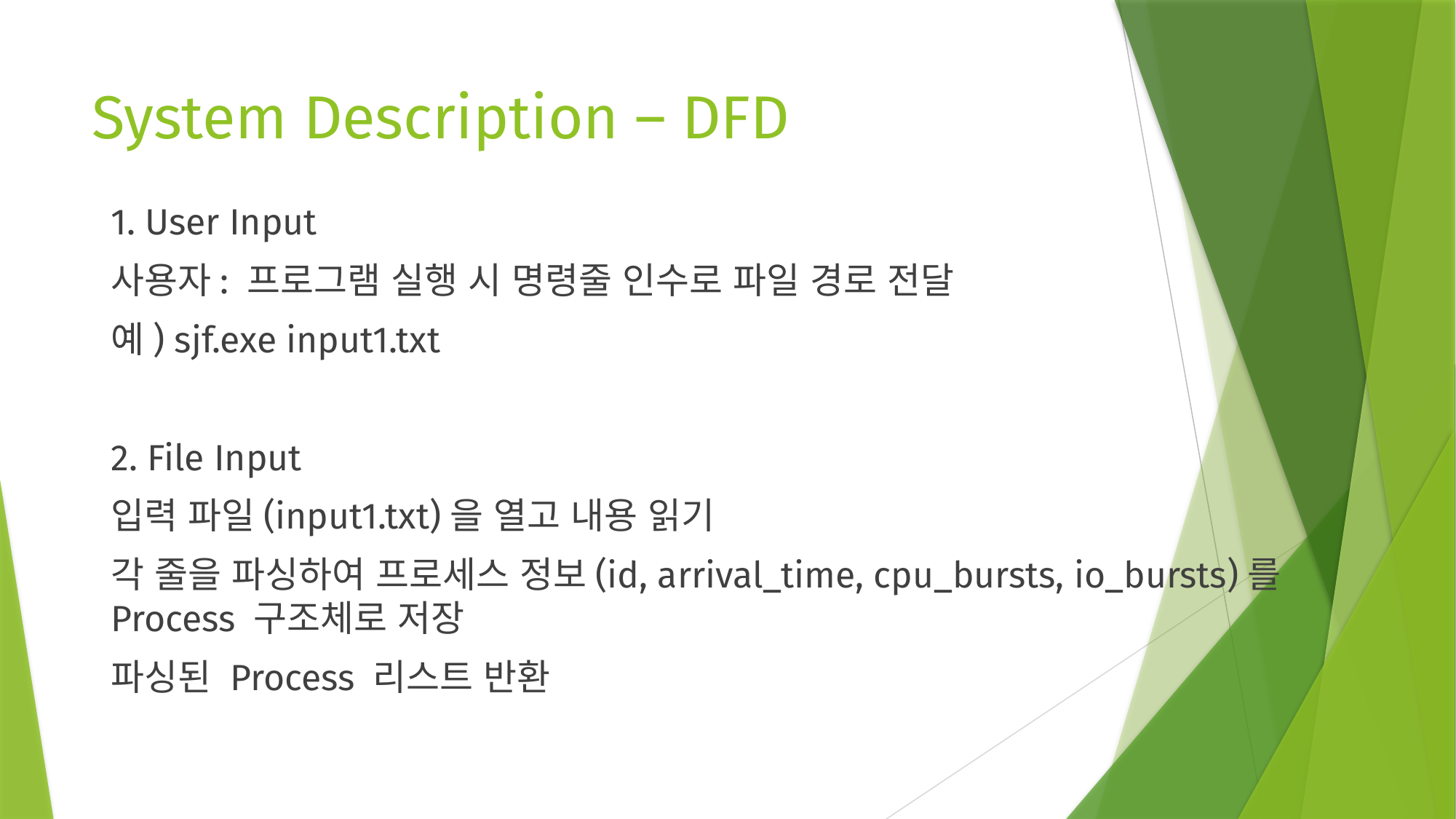

# System Description – DFD
1. User Input
사용자: 프로그램 실행 시 명령줄 인수로 파일 경로 전달
예) sjf.exe input1.txt

2. File Input
입력 파일(input1.txt)을 열고 내용 읽기
각 줄을 파싱하여 프로세스 정보(id, arrival_time, cpu_bursts, io_bursts)를 Process 구조체로 저장
파싱된 Process 리스트 반환